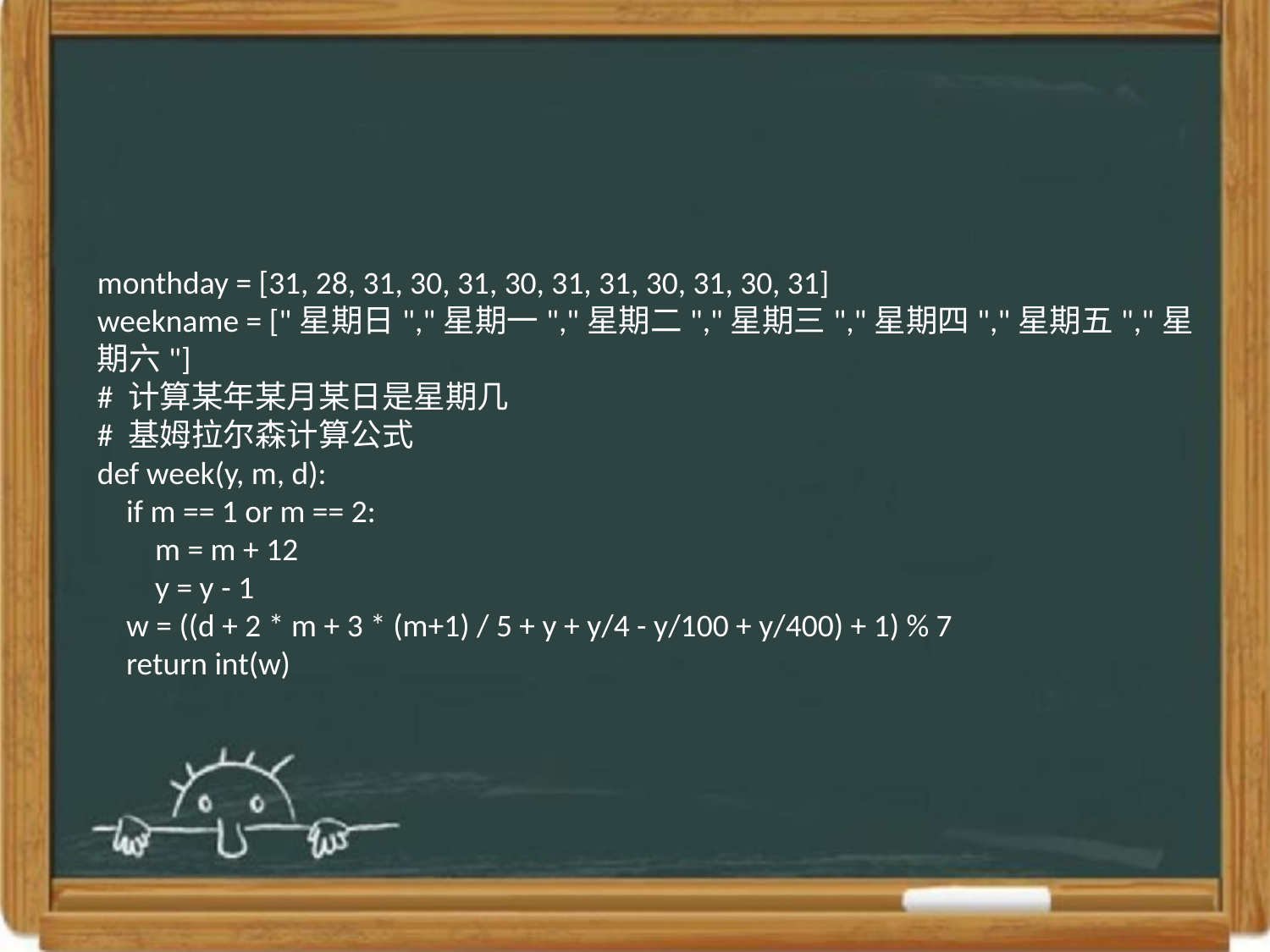

monthday = [31, 28, 31, 30, 31, 30, 31, 31, 30, 31, 30, 31]
weekname = ["星期日","星期一","星期二","星期三","星期四","星期五","星期六"]
# 计算某年某月某日是星期几
# 基姆拉尔森计算公式
def week(y, m, d):
    if m == 1 or m == 2:
        m = m + 12
        y = y - 1
    w = ((d + 2 * m + 3 * (m+1) / 5 + y + y/4 - y/100 + y/400) + 1) % 7
    return int(w)